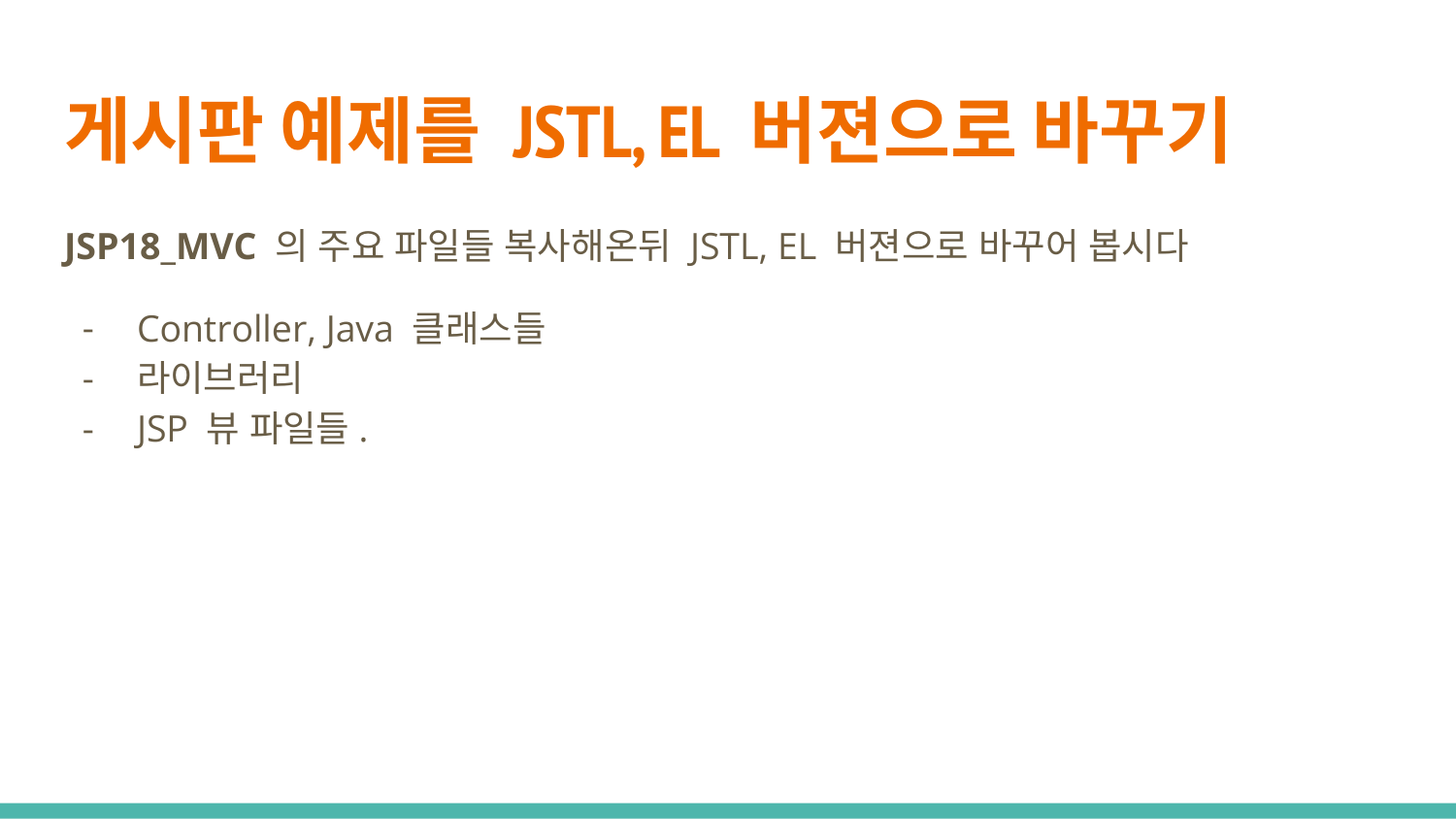

# 게시판 예제를 JSTL, EL 버젼으로 바꾸기
JSP18_MVC 의 주요 파일들 복사해온뒤 JSTL, EL 버젼으로 바꾸어 봅시다
Controller, Java 클래스들
라이브러리
JSP 뷰 파일들.